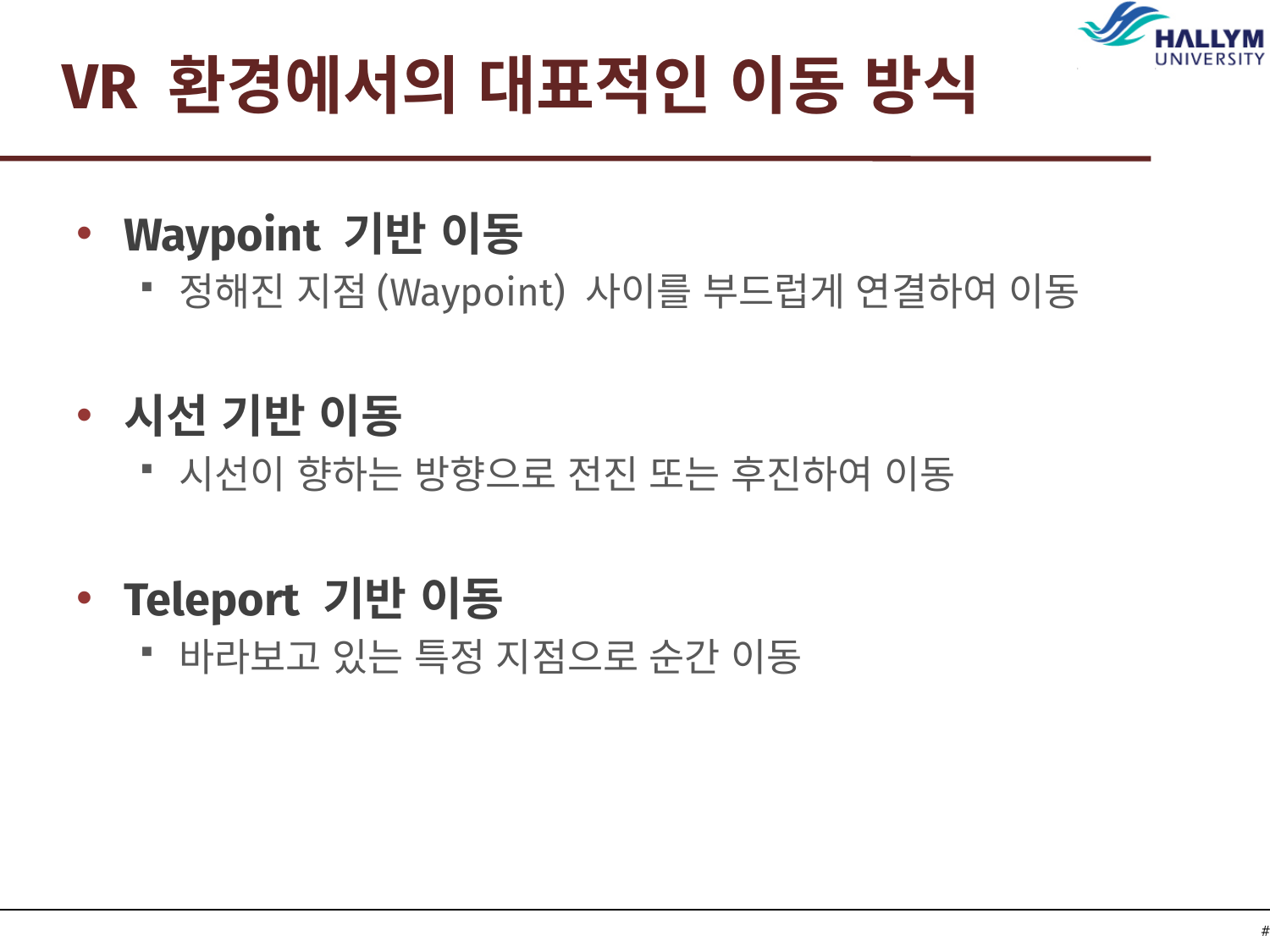

# VR 환경에서의 대표적인 이동 방식
Waypoint 기반 이동
정해진 지점(Waypoint) 사이를 부드럽게 연결하여 이동

시선 기반 이동
시선이 향하는 방향으로 전진 또는 후진하여 이동

Teleport 기반 이동
바라보고 있는 특정 지점으로 순간 이동